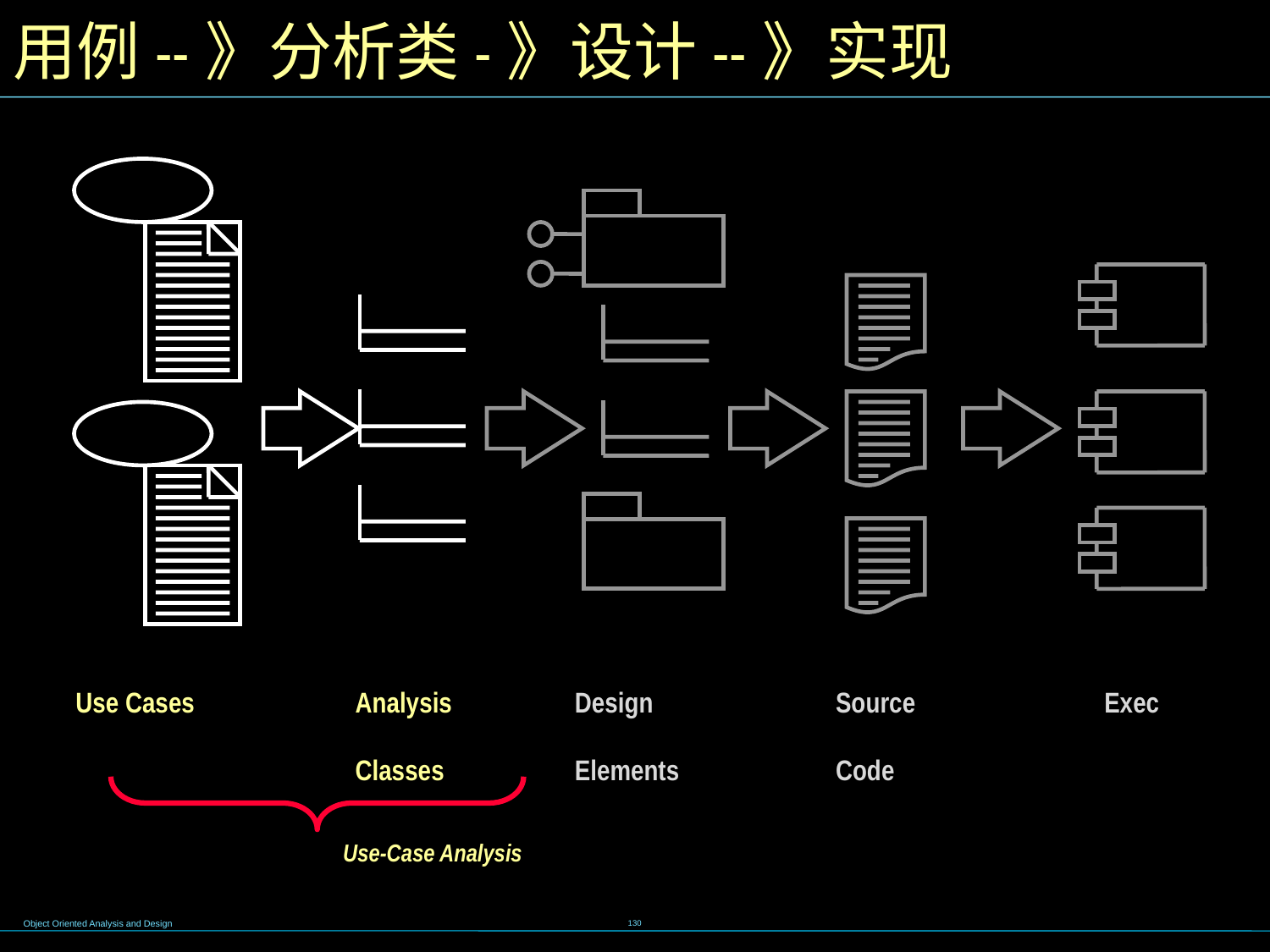

# 用例--》分析类-》设计--》实现

Use Cases
Analysis
Classes
Design
Elements
Source
Code
Exec
Use-Case Analysis